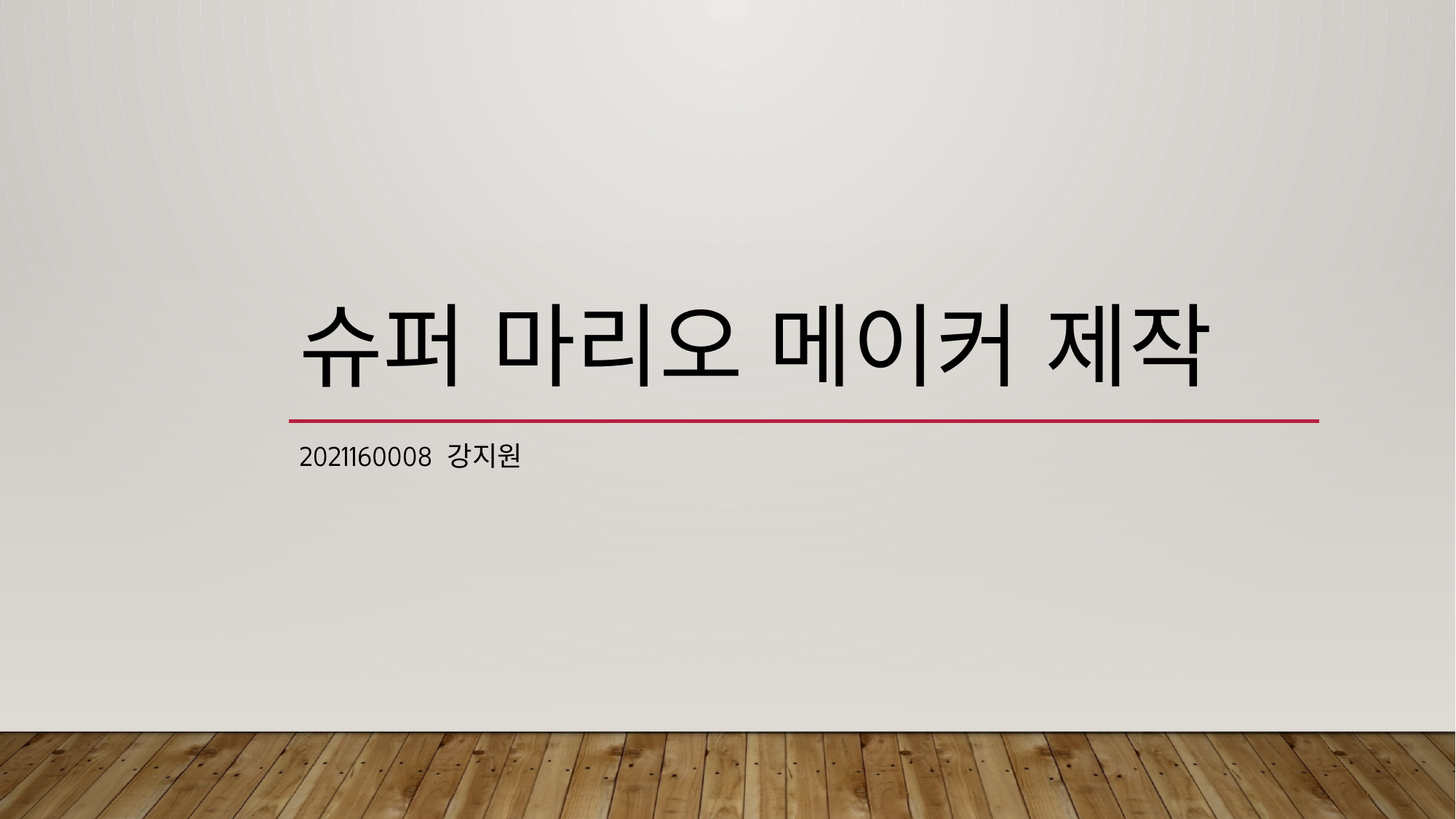

# 슈퍼 마리오 메이커 제작
2021160008 강지원